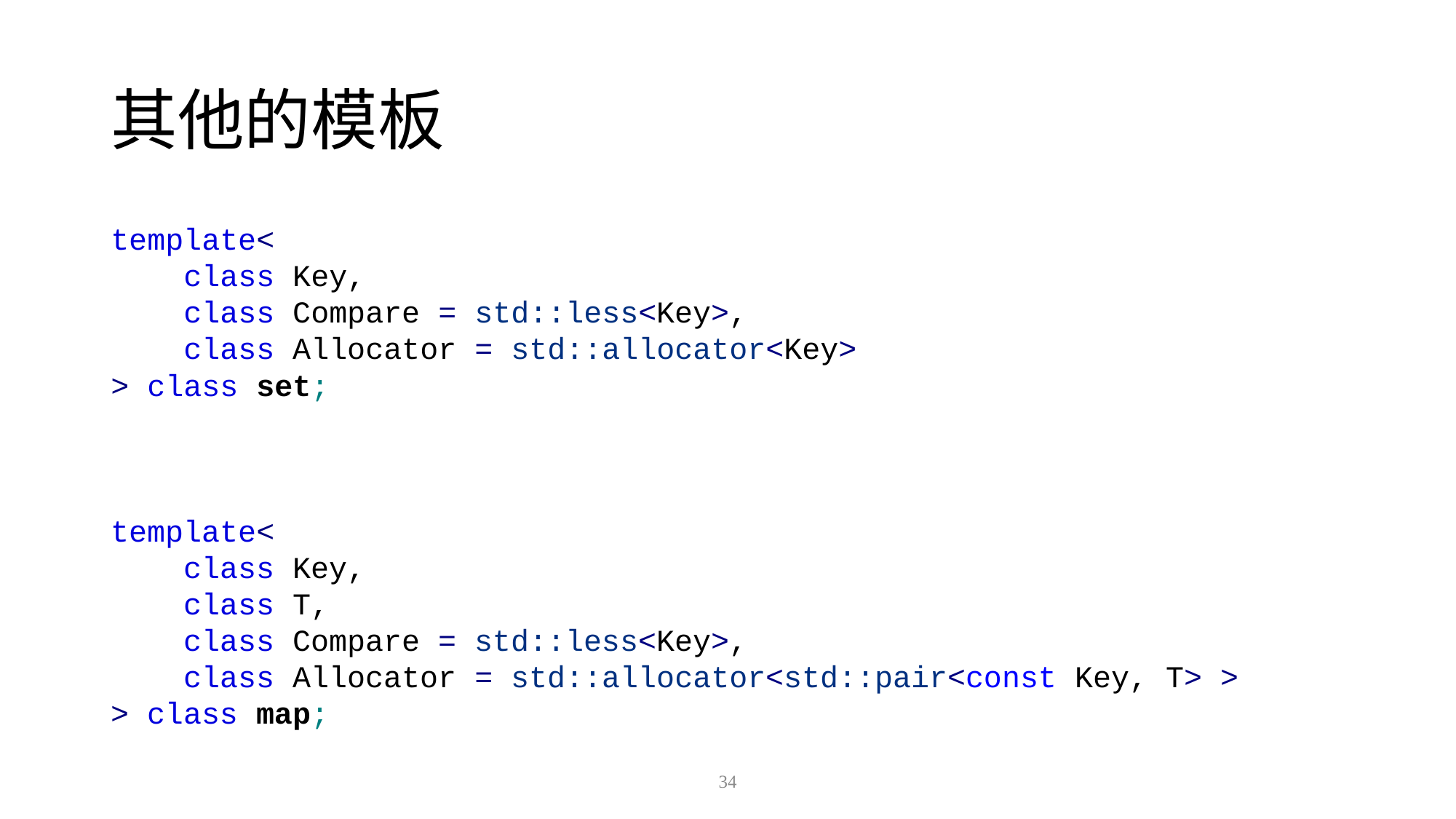

# 其他的模板
template<
    class Key,
    class Compare = std::less<Key>,
    class Allocator = std::allocator<Key>
> class set;
template<
    class Key,
    class T,
    class Compare = std::less<Key>,
    class Allocator = std::allocator<std::pair<const Key, T> >
> class map;
34